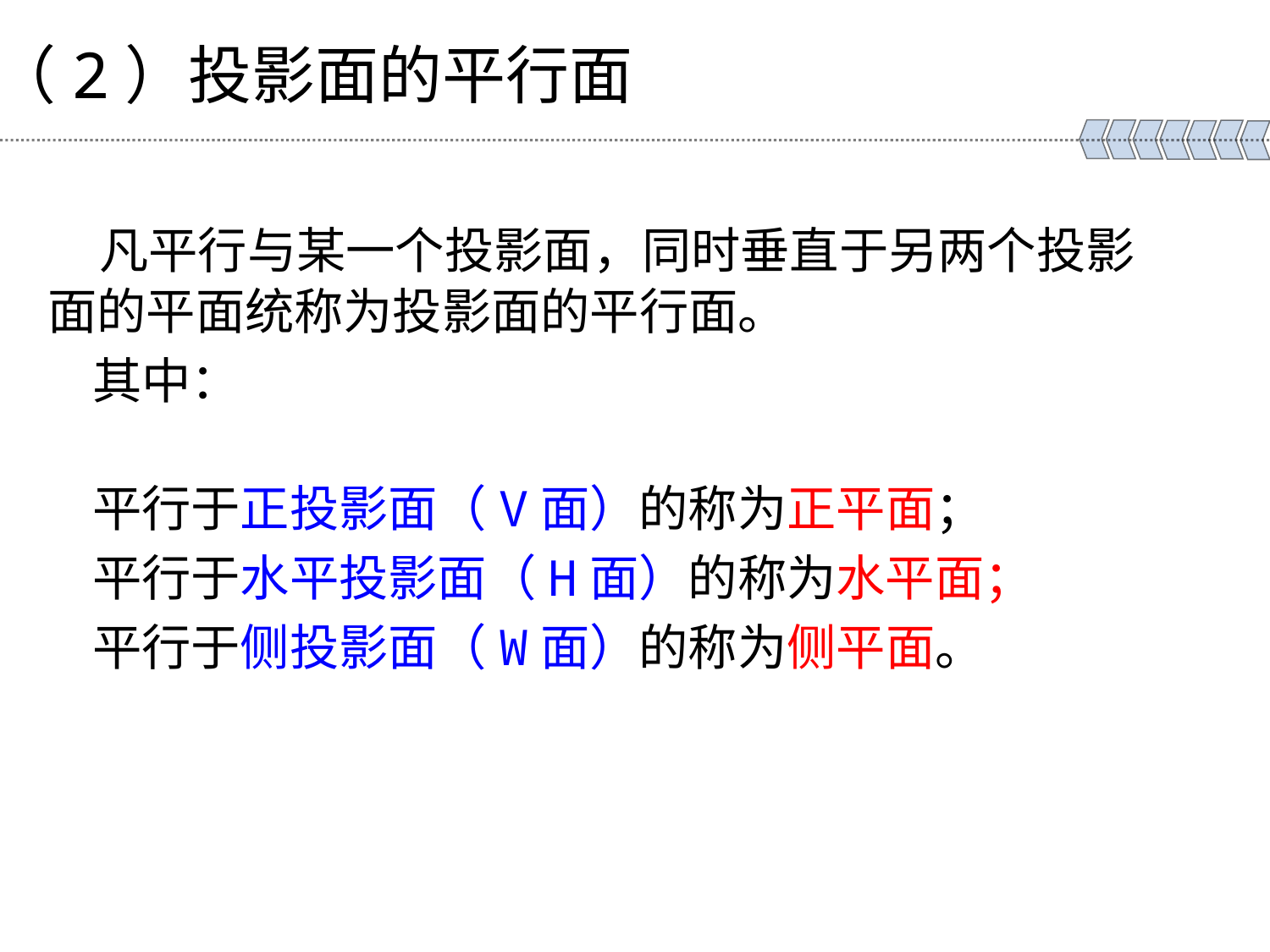

# （2）投影面的平行面
   凡平行与某一个投影面，同时垂直于另两个投影面的平面统称为投影面的平行面。
   其中：
   平行于正投影面（V面）的称为正平面；
   平行于水平投影面（H面）的称为水平面；
   平行于侧投影面（W面）的称为侧平面。